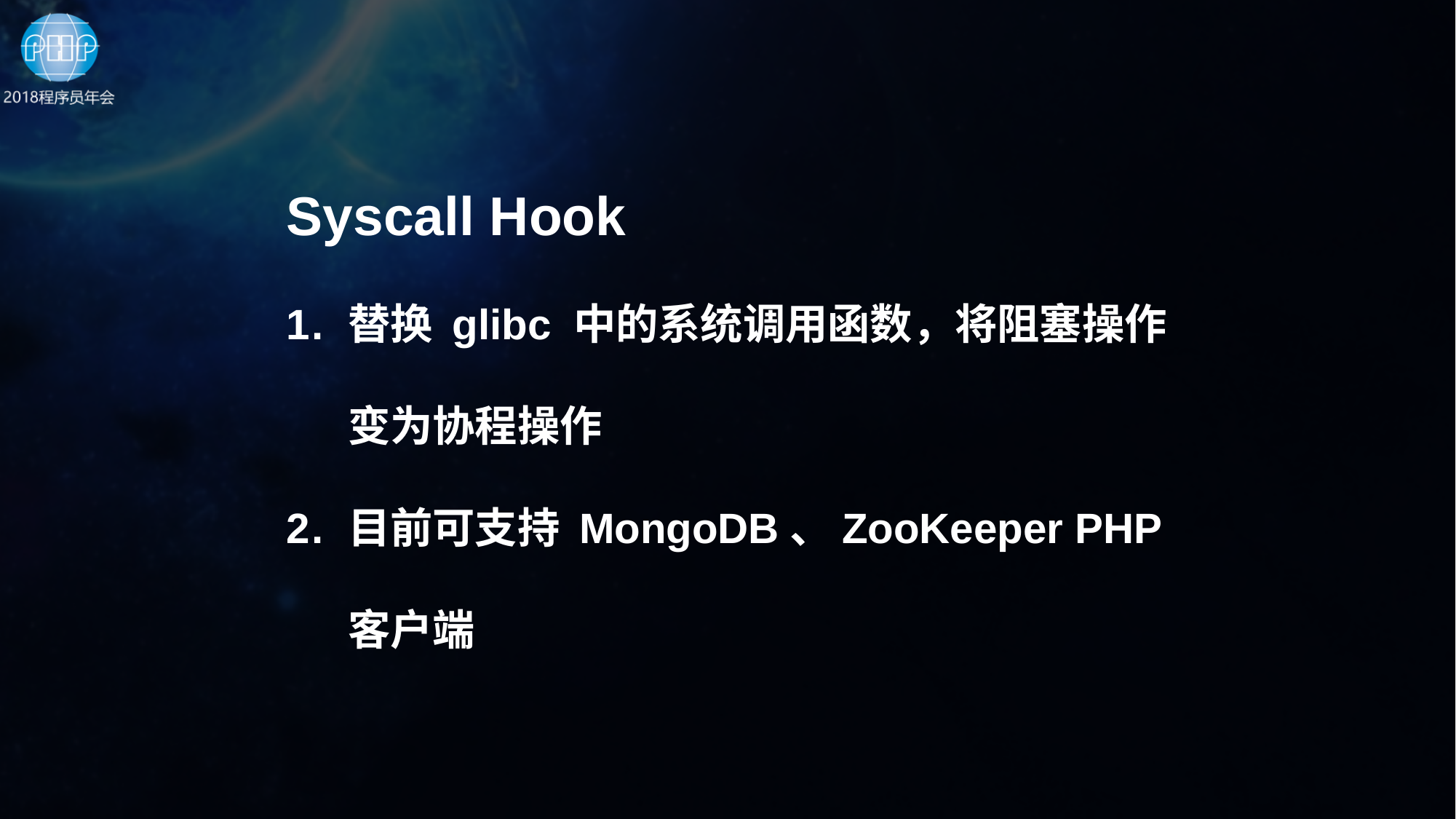

Syscall Hook
替换 glibc 中的系统调用函数，将阻塞操作变为协程操作
目前可支持 MongoDB、ZooKeeper PHP 客户端